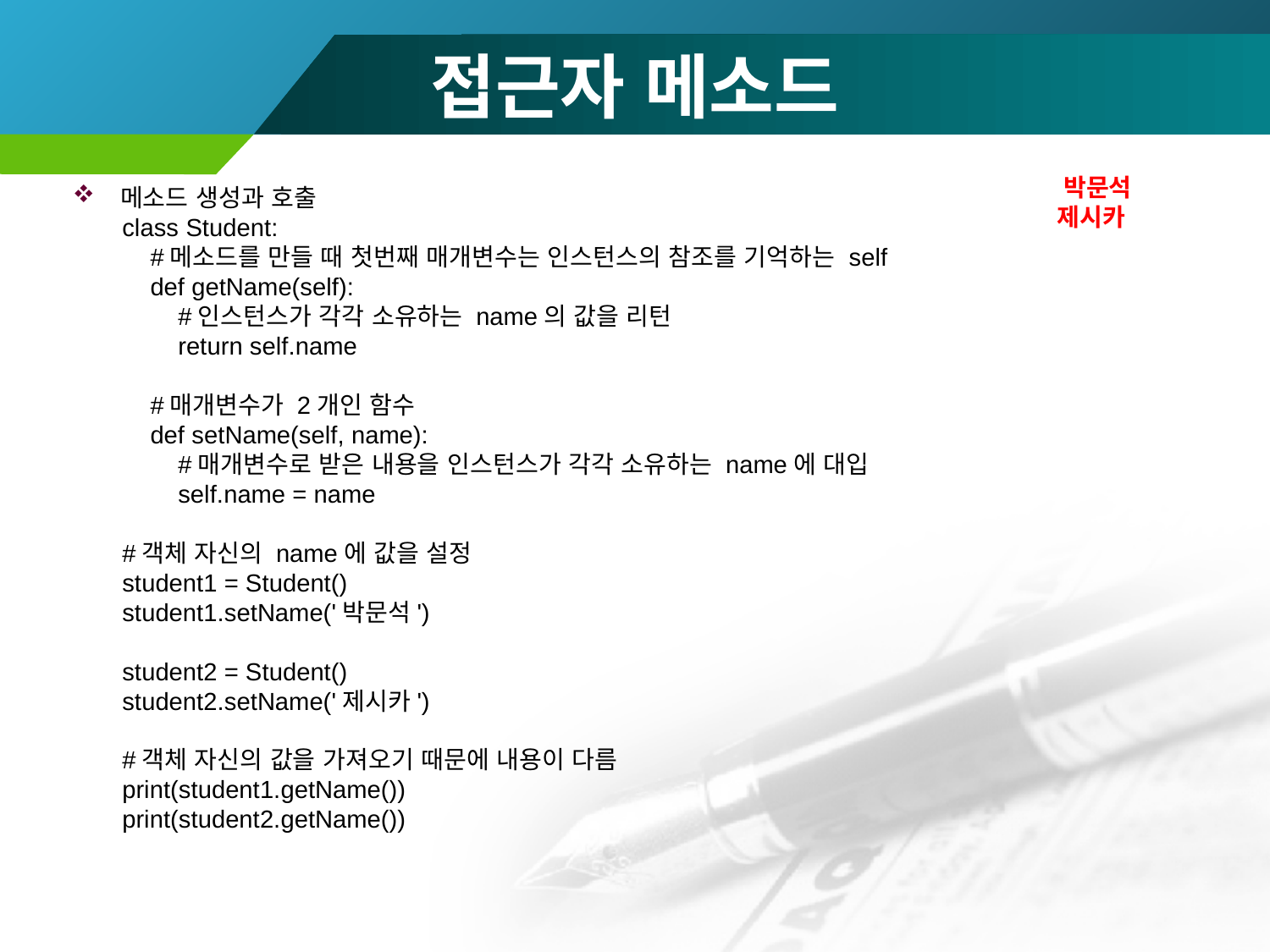

# 접근자 메소드
﻿박문석
제시카
메소드 생성과 호출
class Student:
    #메소드를 만들 때 첫번째 매개변수는 인스턴스의 참조를 기억하는 self
    def getName(self):
        #인스턴스가 각각 소유하는 name의 값을 리턴
        return self.name

    #매개변수가 2개인 함수
    def setName(self, name):
        #매개변수로 받은 내용을 인스턴스가 각각 소유하는 name에 대입
        self.name = name

#객체 자신의 name에 값을 설정
student1 = Student()
student1.setName('박문석')

student2 = Student()
student2.setName('제시카')

#객체 자신의 값을 가져오기 때문에 내용이 다름
print(student1.getName())
print(student2.getName())